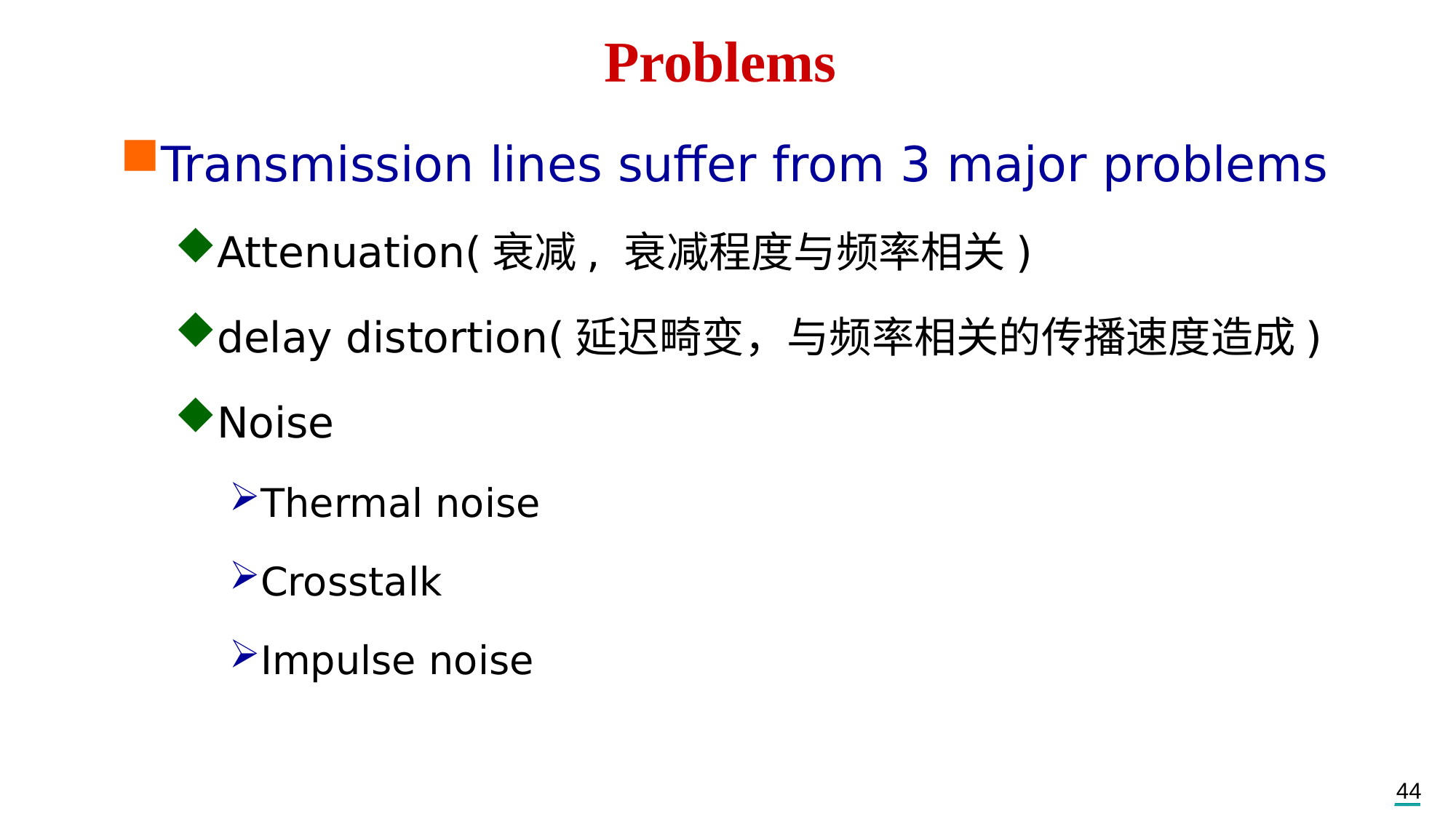

# Problems
Transmission lines suffer from 3 major problems
Attenuation(衰减, 衰减程度与频率相关)
delay distortion(延迟畸变，与频率相关的传播速度造成)
Noise
Thermal noise
Crosstalk
Impulse noise